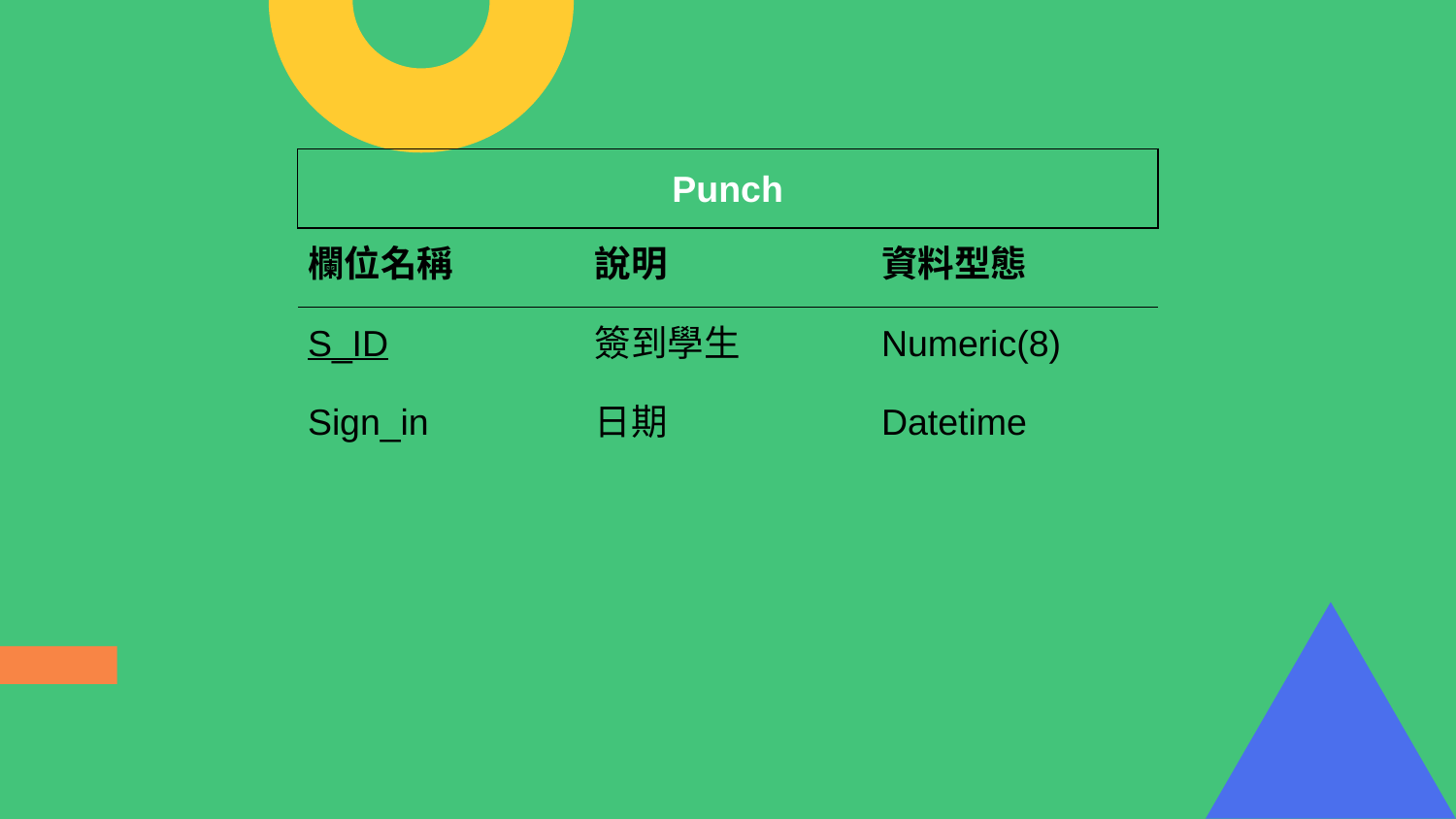

| Punch |  |  |
| --- | --- | --- |
| 欄位名稱 | 說明 | 資料型態 |
| S\_ID | 簽到學生 | Numeric(8) |
| Sign\_in | 日期 | Datetime |